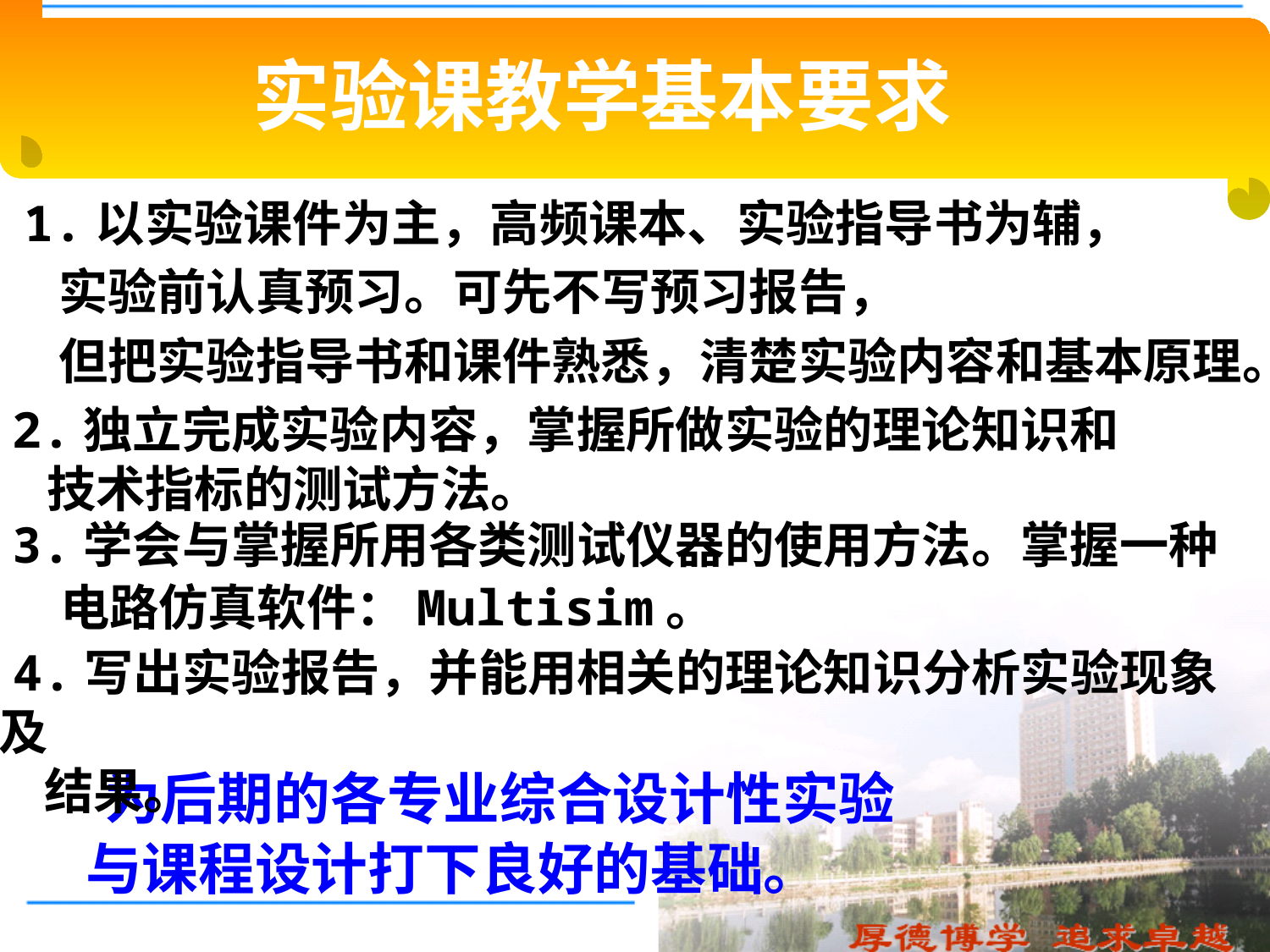

实验课教学基本要求
1.以实验课件为主，高频课本、实验指导书为辅，
  实验前认真预习。可先不写预习报告，
  但把实验指导书和课件熟悉，清楚实验内容和基本原理。
2.独立完成实验内容，掌握所做实验的理论知识和
  技术指标的测试方法。
3.学会与掌握所用各类测试仪器的使用方法。掌握一种电路仿真软件：Multisim。
 4.写出实验报告，并能用相关的理论知识分析实验现象及
   结果。
      为后期的各专业综合设计性实验
       与课程设计打下良好的基础。